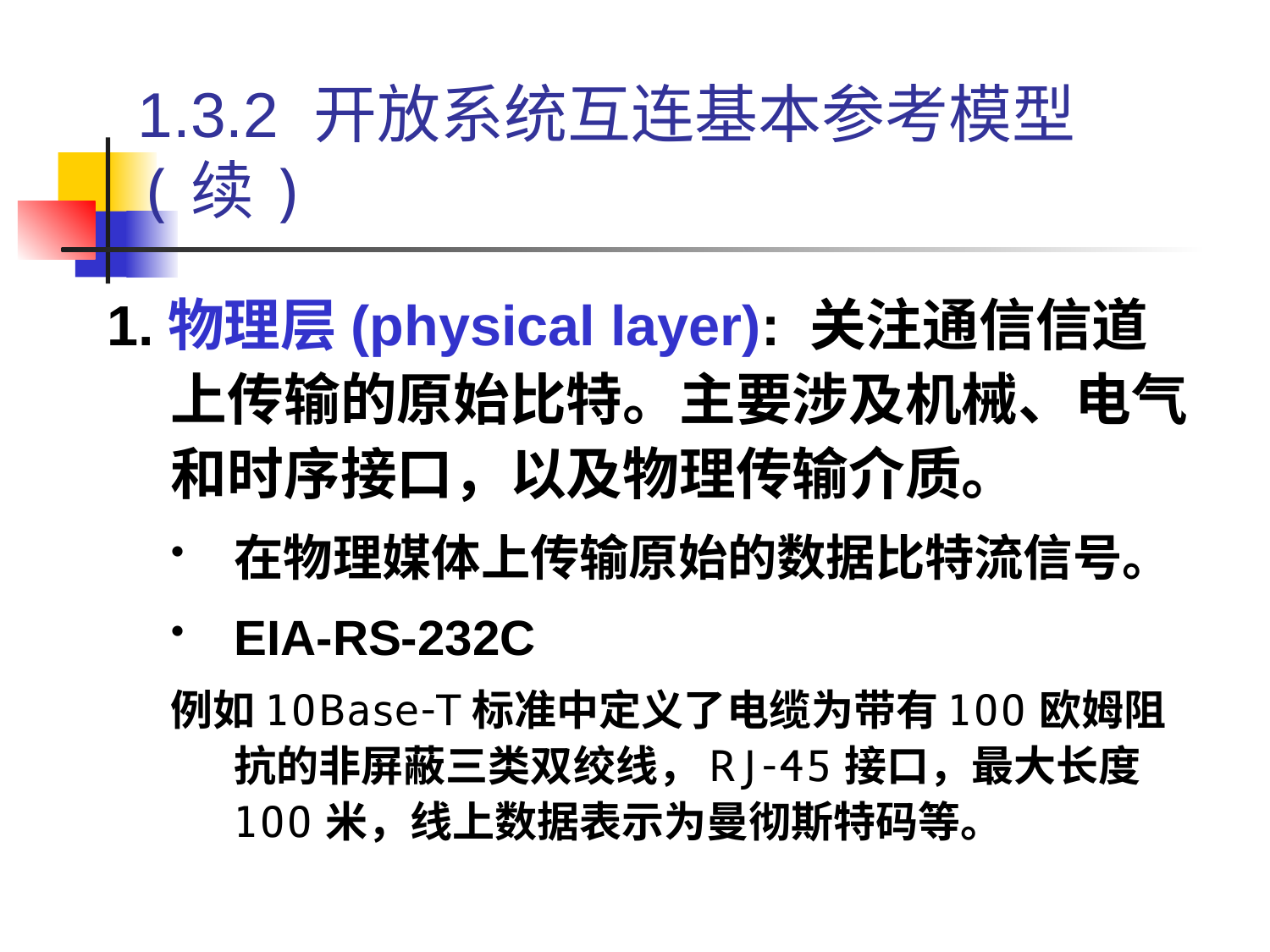

# 1.3.2 开放系统互连基本参考模型(续)
1.物理层(physical layer): 关注通信信道上传输的原始比特。主要涉及机械、电气和时序接口，以及物理传输介质。
在物理媒体上传输原始的数据比特流信号。
EIA-RS-232C
例如10Base-T标准中定义了电缆为带有100欧姆阻抗的非屏蔽三类双绞线，RJ-45接口，最大长度100米，线上数据表示为曼彻斯特码等。